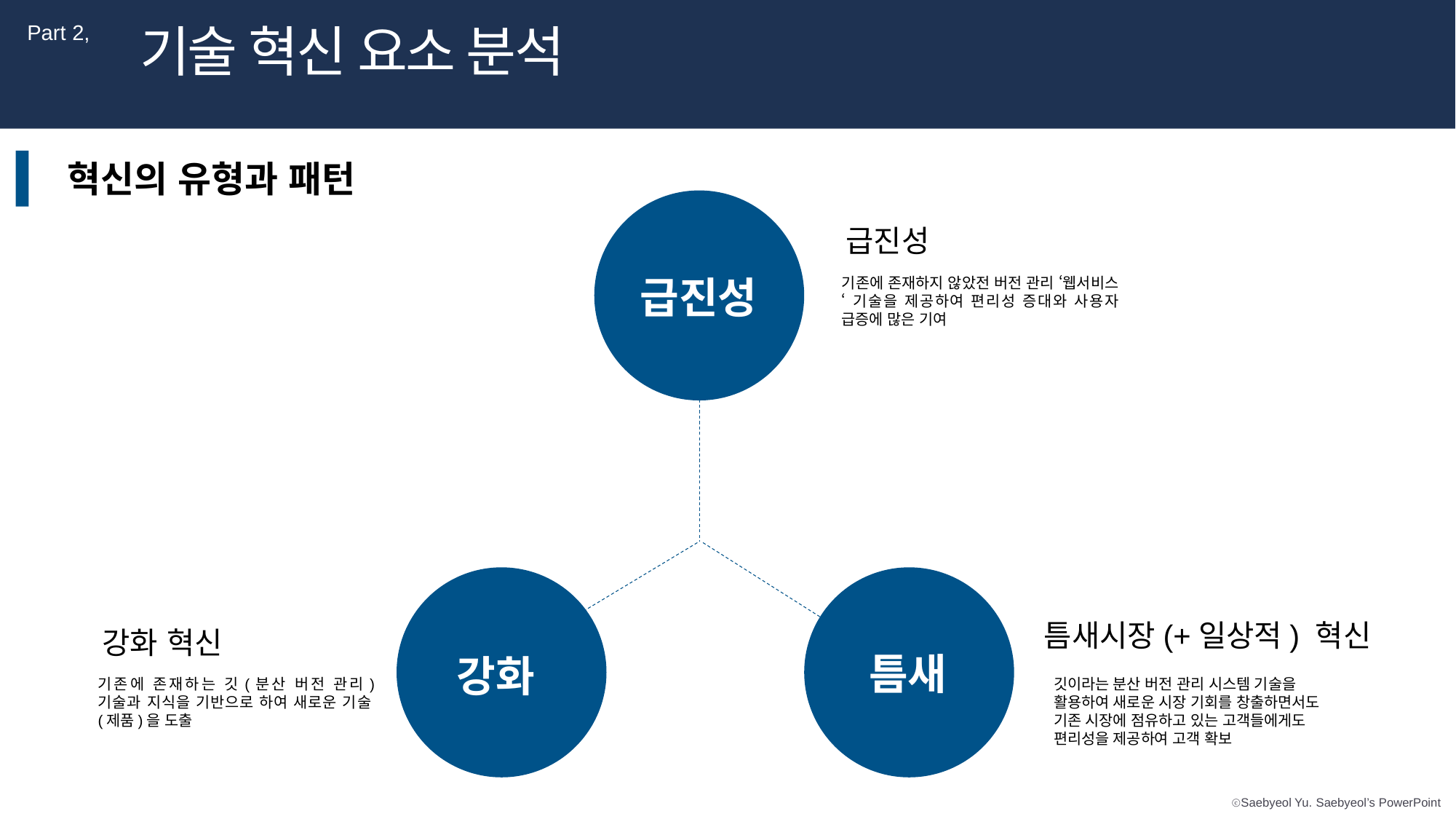

기술 혁신 요소 분석
Part 2,

혁신의 유형과 패턴

급진성
기존에 존재하지 않았전 버전 관리 ‘웹서비스‘ 기술을 제공하여 편리성 증대와 사용자 급증에 많은 기여
급진성

틈새시장(+일상적) 혁신
깃이라는 분산 버전 관리 시스템 기술을 활용하여 새로운 시장 기회를 창출하면서도 기존 시장에 점유하고 있는 고객들에게도 편리성을 제공하여 고객 확보
강화 혁신
기존에 존재하는 깃(분산 버전 관리) 기술과 지식을 기반으로 하여 새로운 기술(제품)을 도출
틈새
강화